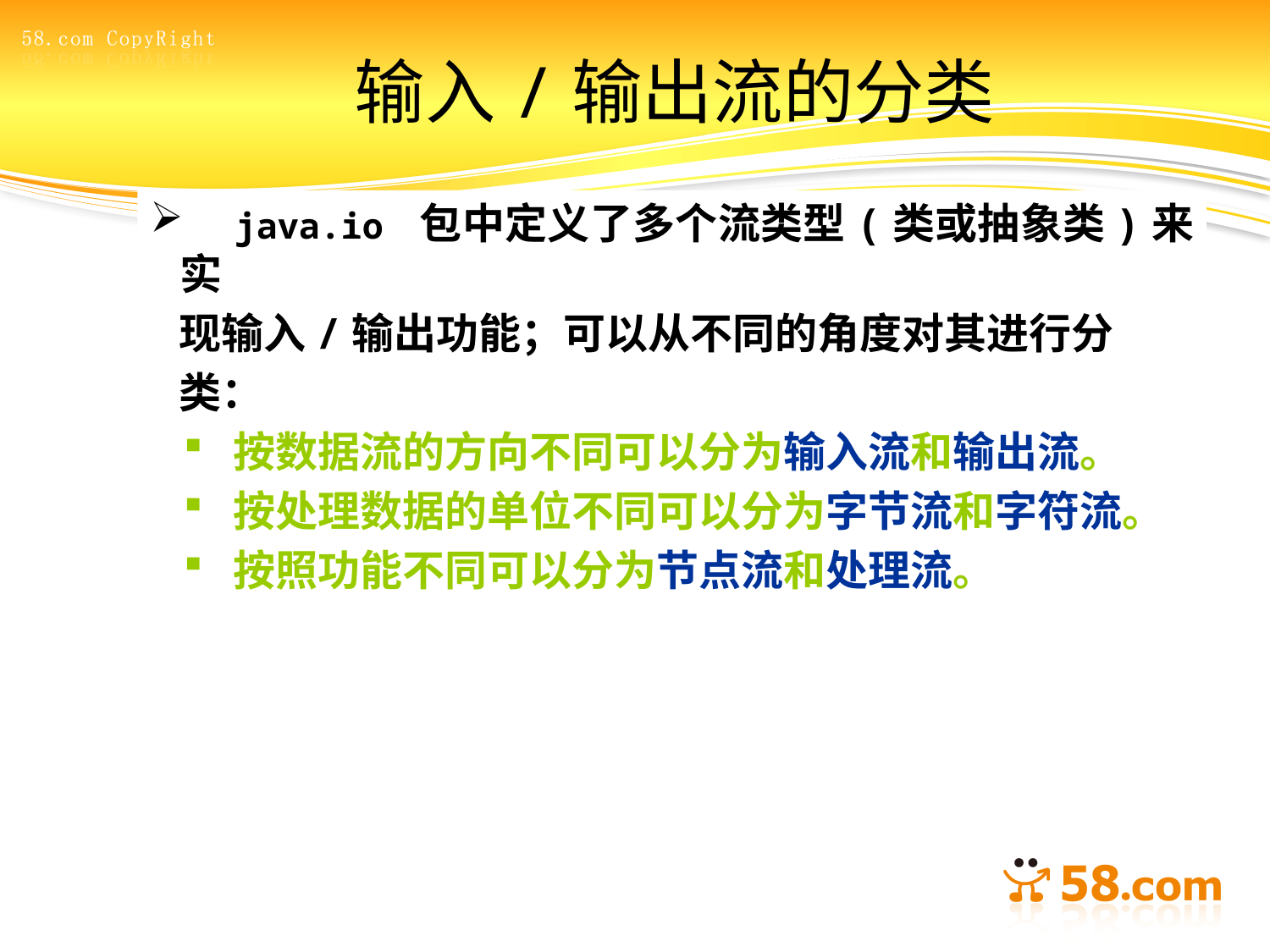

# 输入/输出流的分类
  java.io 包中定义了多个流类型(类或抽象类)来实
  现输入/输出功能；可以从不同的角度对其进行分
  类：
 按数据流的方向不同可以分为输入流和输出流。
 按处理数据的单位不同可以分为字节流和字符流。
 按照功能不同可以分为节点流和处理流。